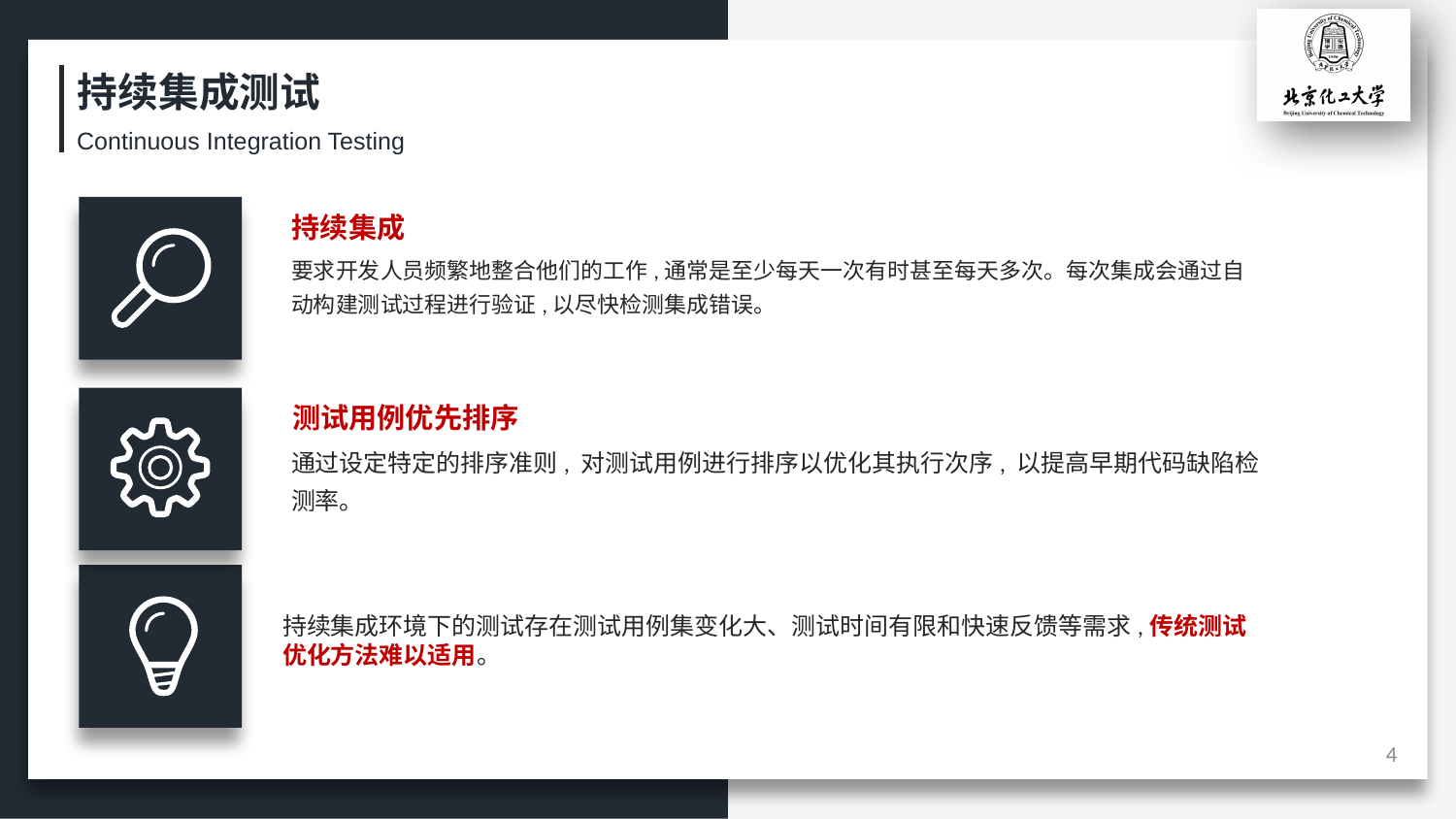

持续集成测试
Continuous Integration Testing

持续集成
要求开发人员频繁地整合他们的工作,通常是至少每天一次有时甚至每天多次。每次集成会通过自动构建测试过程进行验证,以尽快检测集成错误。

测试用例优先排序
通过设定特定的排序准则, 对测试用例进行排序以优化其执行次序, 以提高早期代码缺陷检测率。

持续集成环境下的测试存在测试用例集变化大、测试时间有限和快速反馈等需求,传统测试优化方法难以适用。
4